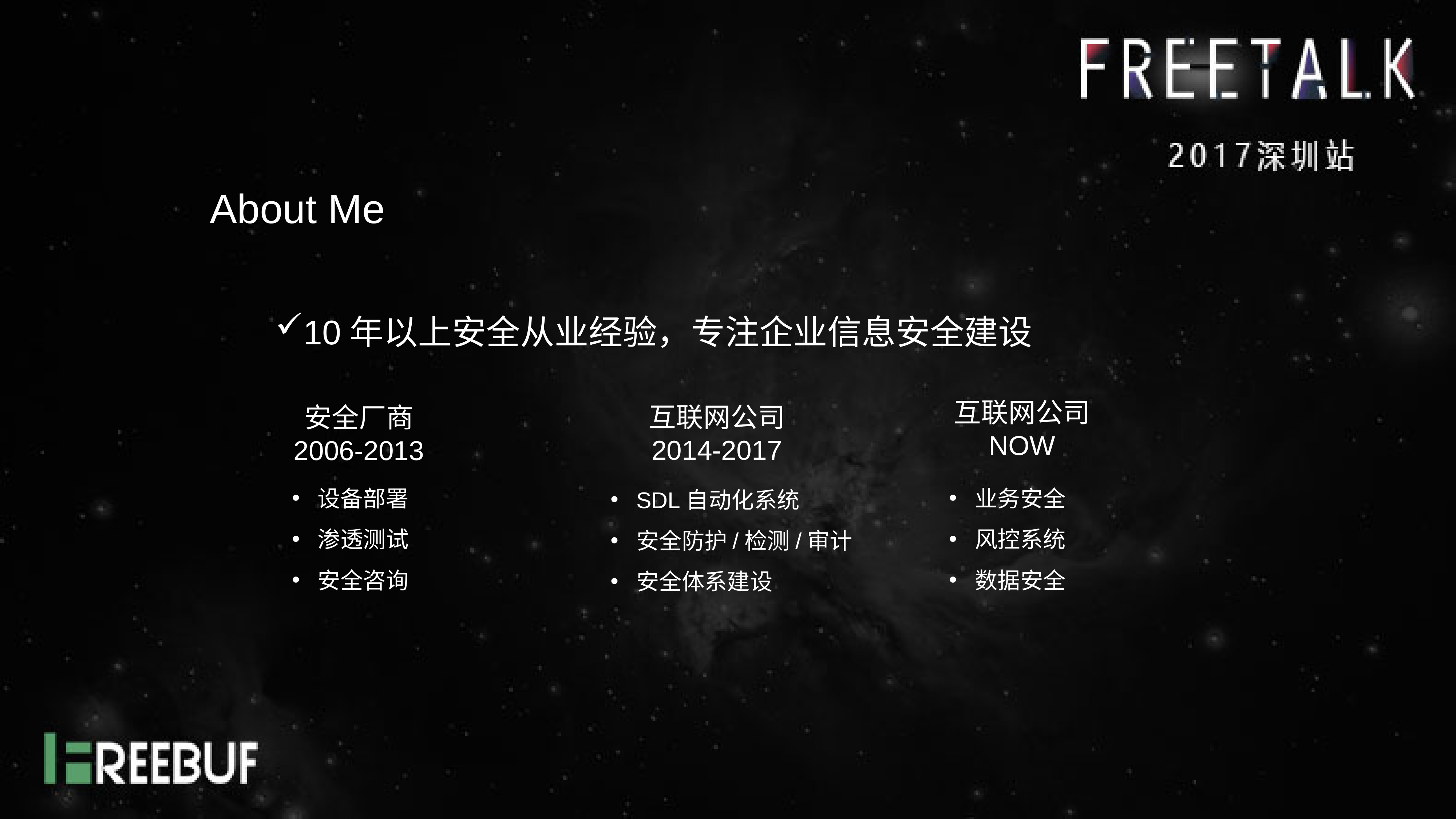

About Me
10年以上安全从业经验，专注企业信息安全建设
互联网公司
NOW
互联网公司
2014-2017
安全厂商
2006-2013
设备部署
渗透测试
安全咨询
业务安全
风控系统
数据安全
SDL自动化系统
安全防护/检测/审计
安全体系建设